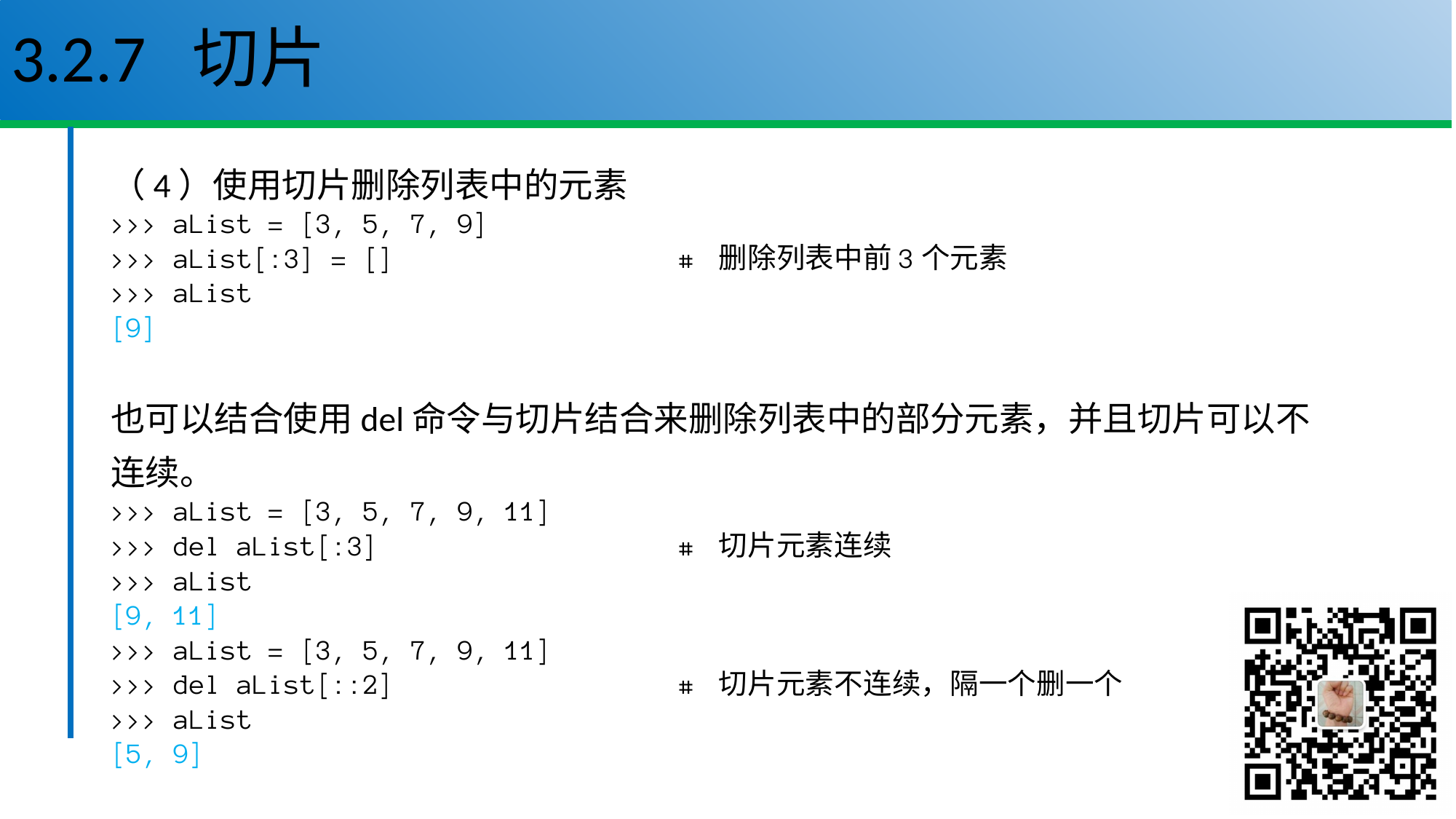

# 3.2.7  切片
（4）使用切片删除列表中的元素
>>> aList = [3, 5, 7, 9]
>>> aList[:3] = []                  # 删除列表中前3个元素
>>> aList
[9]

也可以结合使用del命令与切片结合来删除列表中的部分元素，并且切片可以不连续。
>>> aList = [3, 5, 7, 9, 11]
>>> del aList[:3]                   # 切片元素连续
>>> aList
[9, 11]
>>> aList = [3, 5, 7, 9, 11]
>>> del aList[::2]                  # 切片元素不连续，隔一个删一个
>>> aList
[5, 9]
35